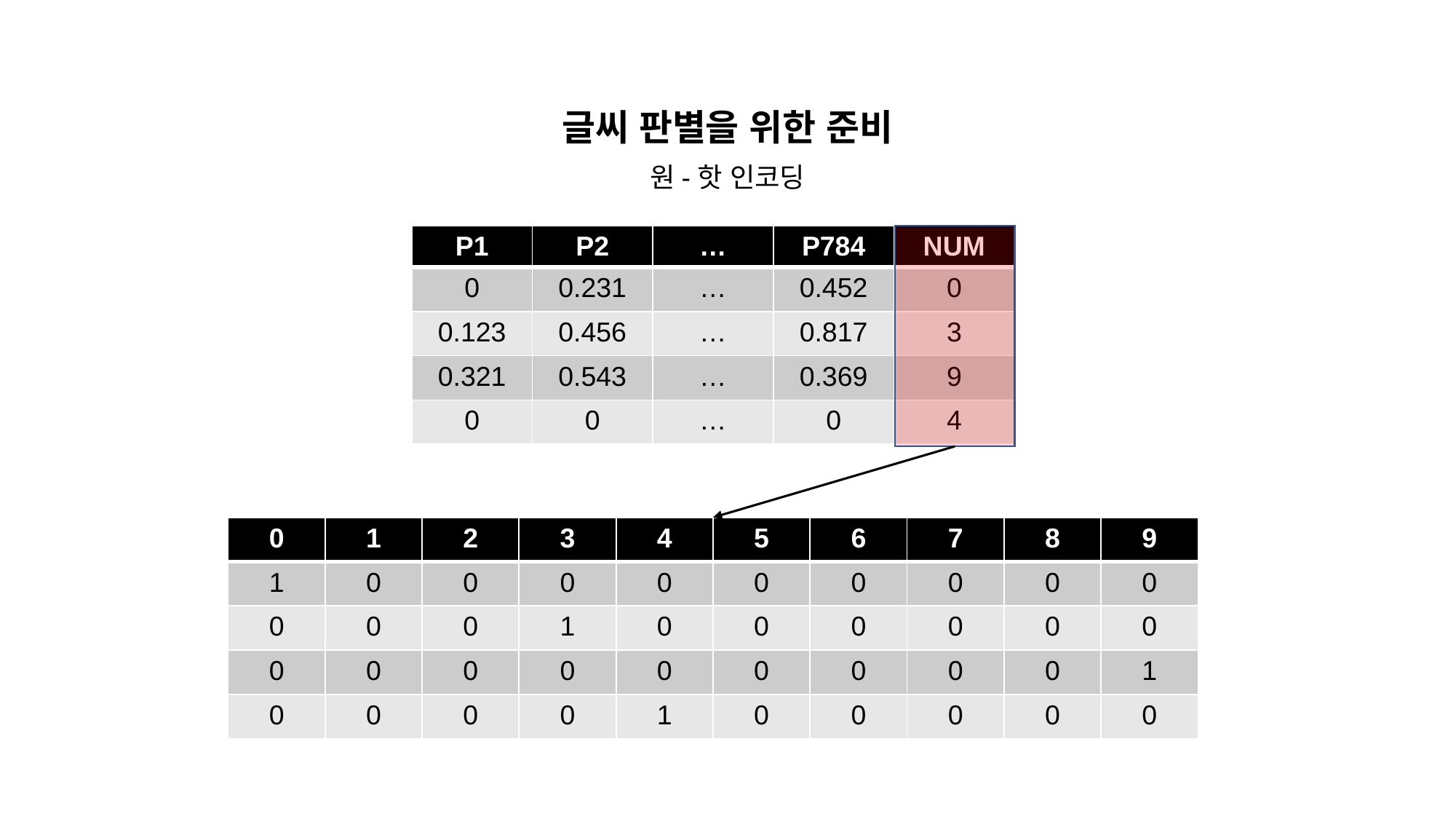

글씨 판별을 위한 준비
원-핫 인코딩
| P1 | P2 | … | P784 | NUM |
| --- | --- | --- | --- | --- |
| 0 | 0.231 | … | 0.452 | 0 |
| 0.123 | 0.456 | … | 0.817 | 3 |
| 0.321 | 0.543 | … | 0.369 | 9 |
| 0 | 0 | … | 0 | 4 |

| 0 | 1 | 2 | 3 | 4 | 5 | 6 | 7 | 8 | 9 |
| --- | --- | --- | --- | --- | --- | --- | --- | --- | --- |
| 1 | 0 | 0 | 0 | 0 | 0 | 0 | 0 | 0 | 0 |
| 0 | 0 | 0 | 1 | 0 | 0 | 0 | 0 | 0 | 0 |
| 0 | 0 | 0 | 0 | 0 | 0 | 0 | 0 | 0 | 1 |
| 0 | 0 | 0 | 0 | 1 | 0 | 0 | 0 | 0 | 0 |